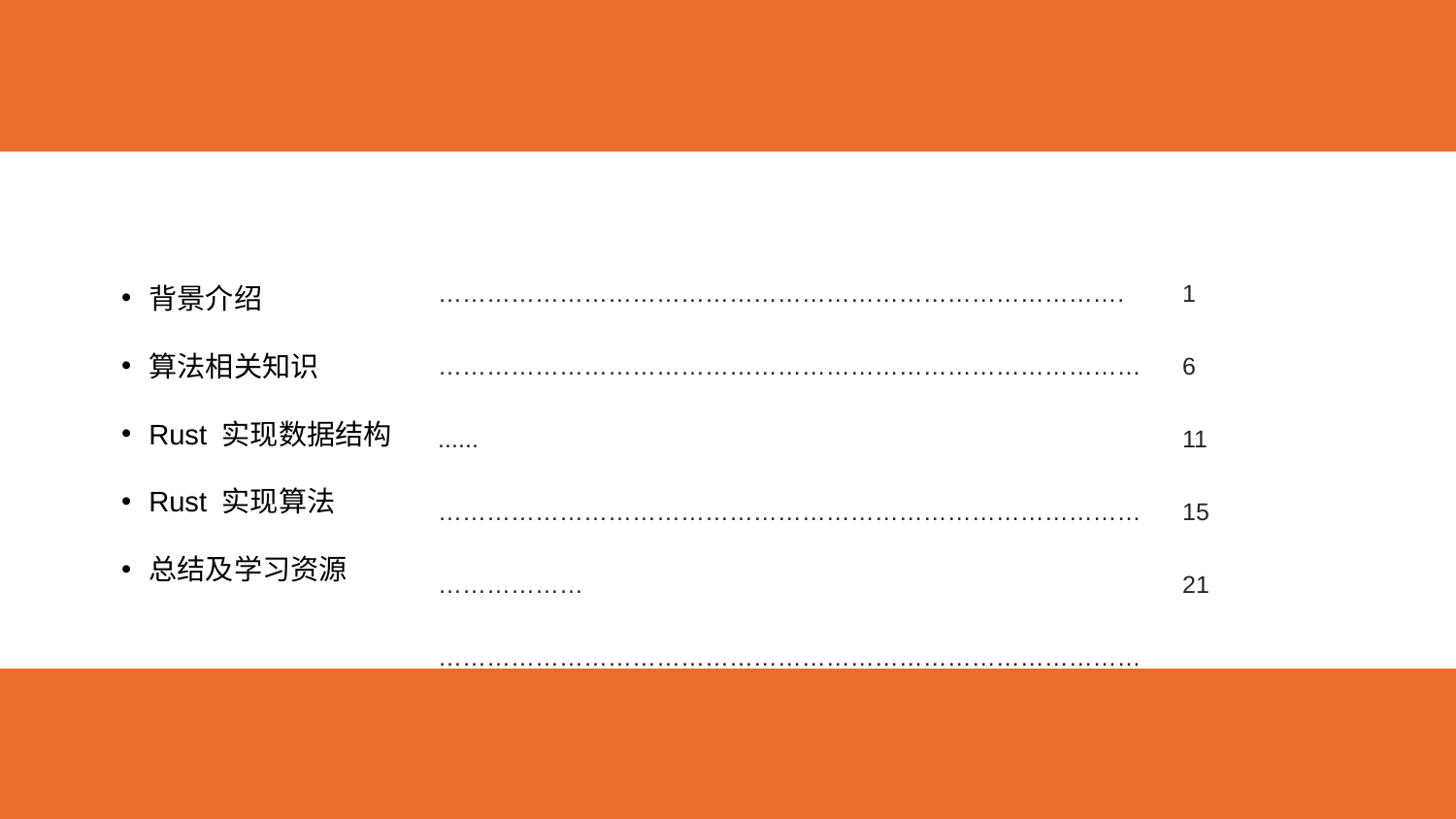

………………………………………………………………………….
……………………………………………………………………………......
……………………………………………………………………………………………
…………………………………………………………………………………………………….
…………………………………………………………………………………………………………..
1
6
11
15
21
背景介绍

算法相关知识

Rust 实现数据结构

Rust 实现算法

总结及学习资源